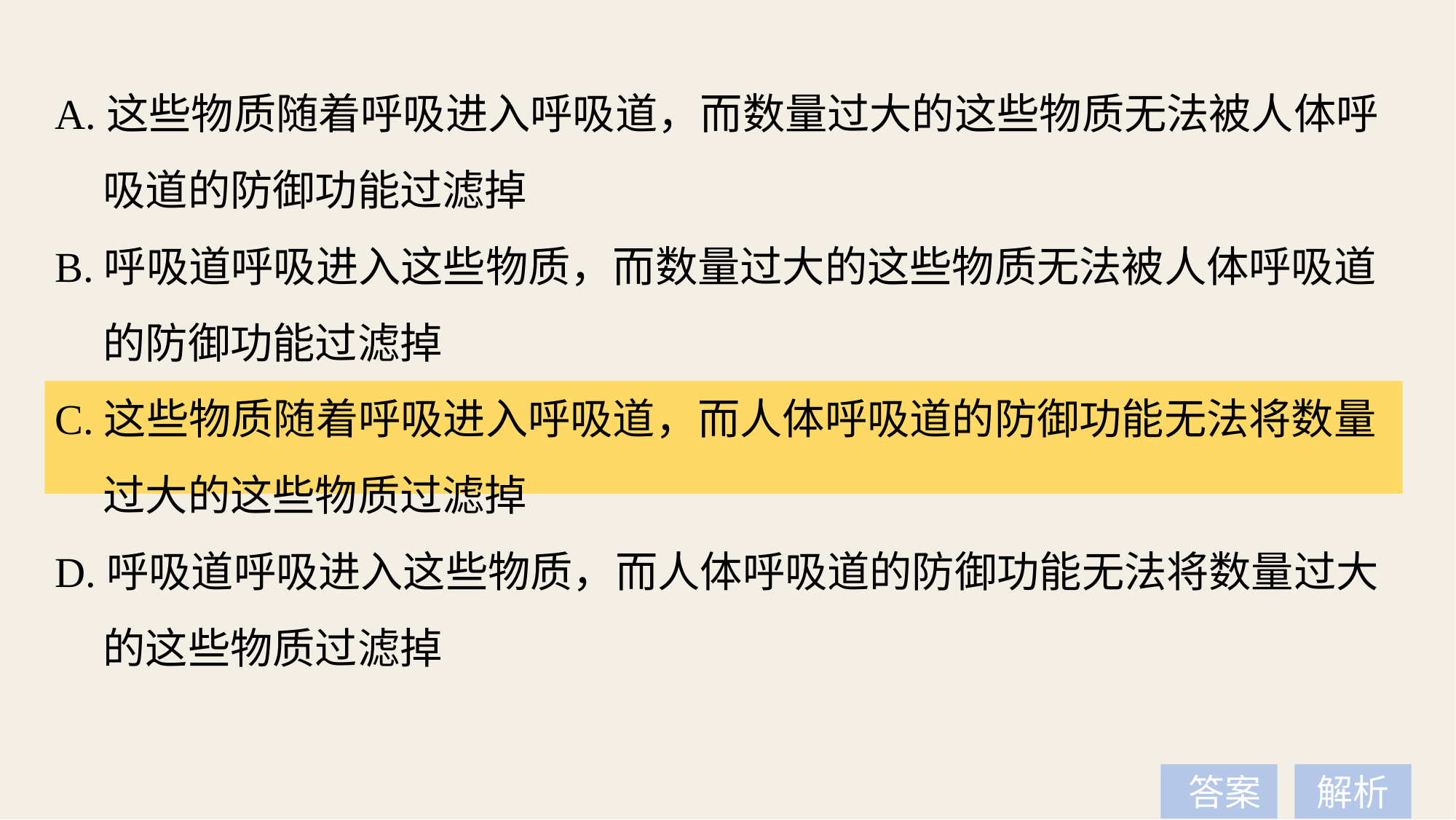

A.这些物质随着呼吸进入呼吸道，而数量过大的这些物质无法被人体呼
    吸道的防御功能过滤掉
B.呼吸道呼吸进入这些物质，而数量过大的这些物质无法被人体呼吸道
    的防御功能过滤掉
C.这些物质随着呼吸进入呼吸道，而人体呼吸道的防御功能无法将数量
    过大的这些物质过滤掉
D.呼吸道呼吸进入这些物质，而人体呼吸道的防御功能无法将数量过大
    的这些物质过滤掉

 答案
解析